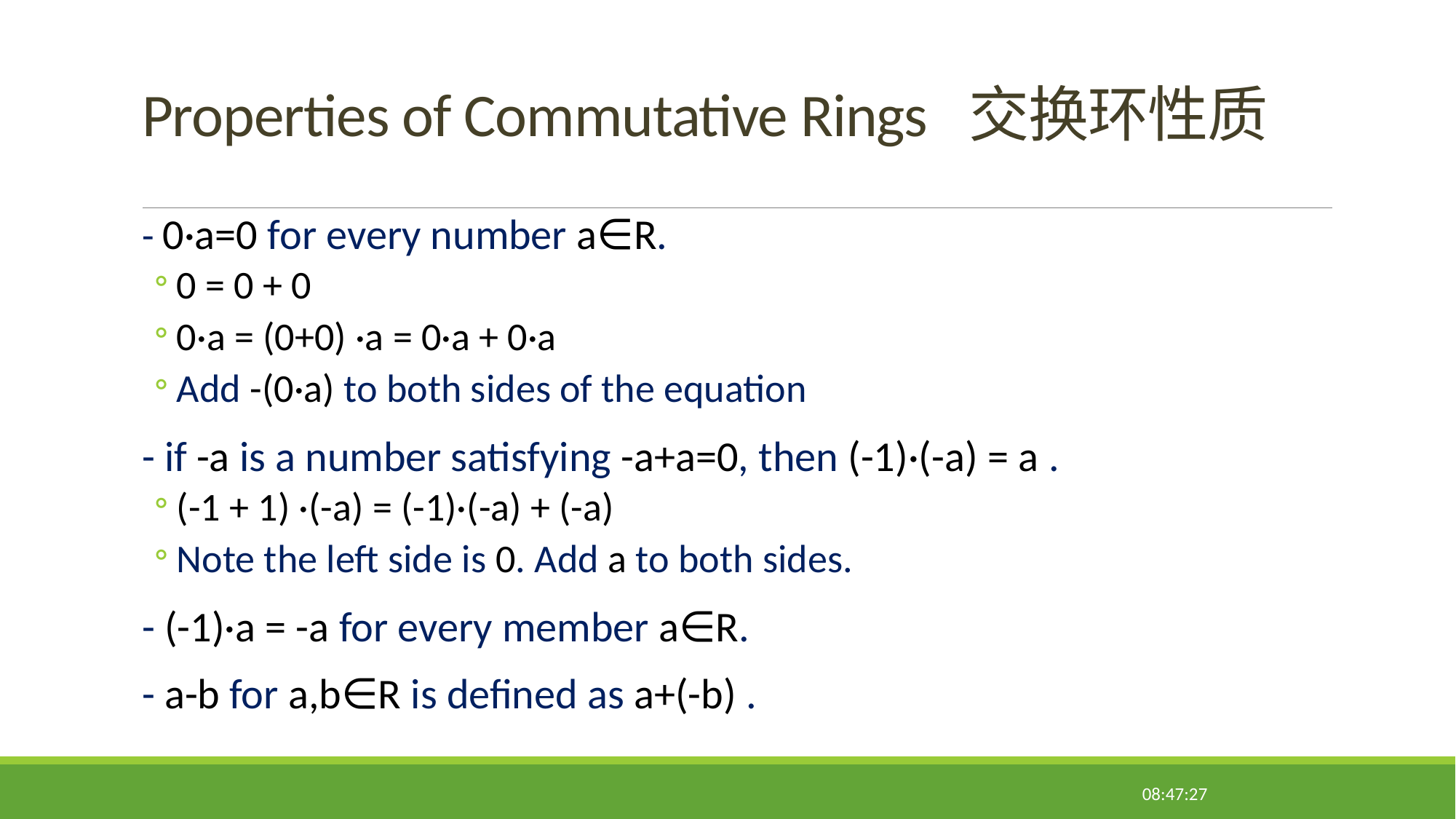

# Properties of Commutative Rings  交换环性质
- 0·a=0 for every number a∈R.
0 = 0 + 0
0·a = (0+0) ·a = 0·a + 0·a
Add -(0·a) to both sides of the equation
- if -a is a number satisfying -a+a=0, then (-1)·(-a) = a .
(-1 + 1) ·(-a) = (-1)·(-a) + (-a)
Note the left side is 0. Add a to both sides.
- (-1)·a = -a for every member a∈R.
- a-b for a,b∈R is defined as a+(-b) .
08:47:27